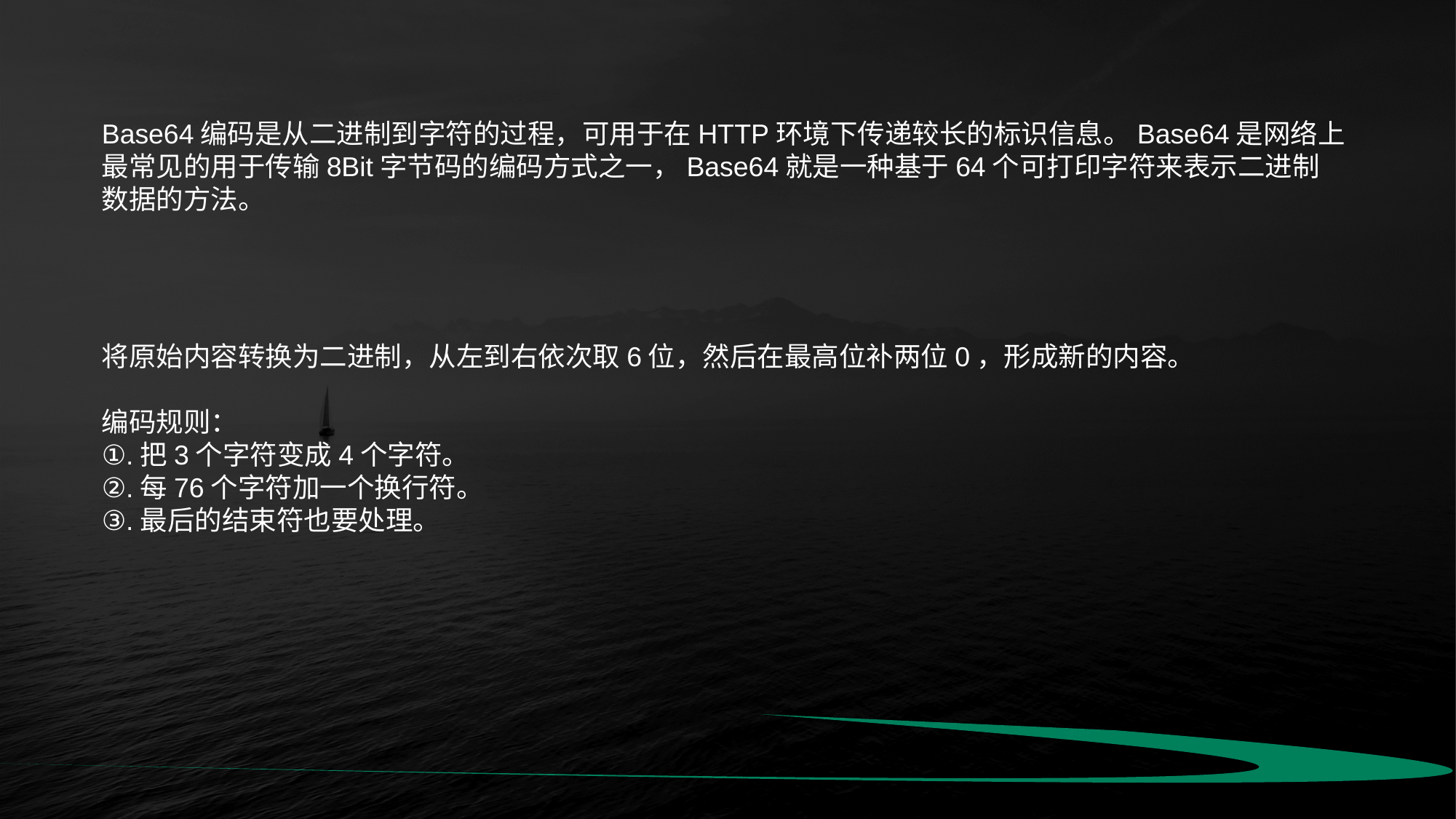

Base64编码是从二进制到字符的过程，可用于在HTTP环境下传递较长的标识信息。Base64是网络上最常见的用于传输8Bit字节码的编码方式之一，Base64就是一种基于64个可打印字符来表示二进制数据的方法。
将原始内容转换为二进制，从左到右依次取6位，然后在最高位补两位0，形成新的内容。

编码规则：
①.把3个字符变成4个字符。
②.每76个字符加一个换行符。
③.最后的结束符也要处理。